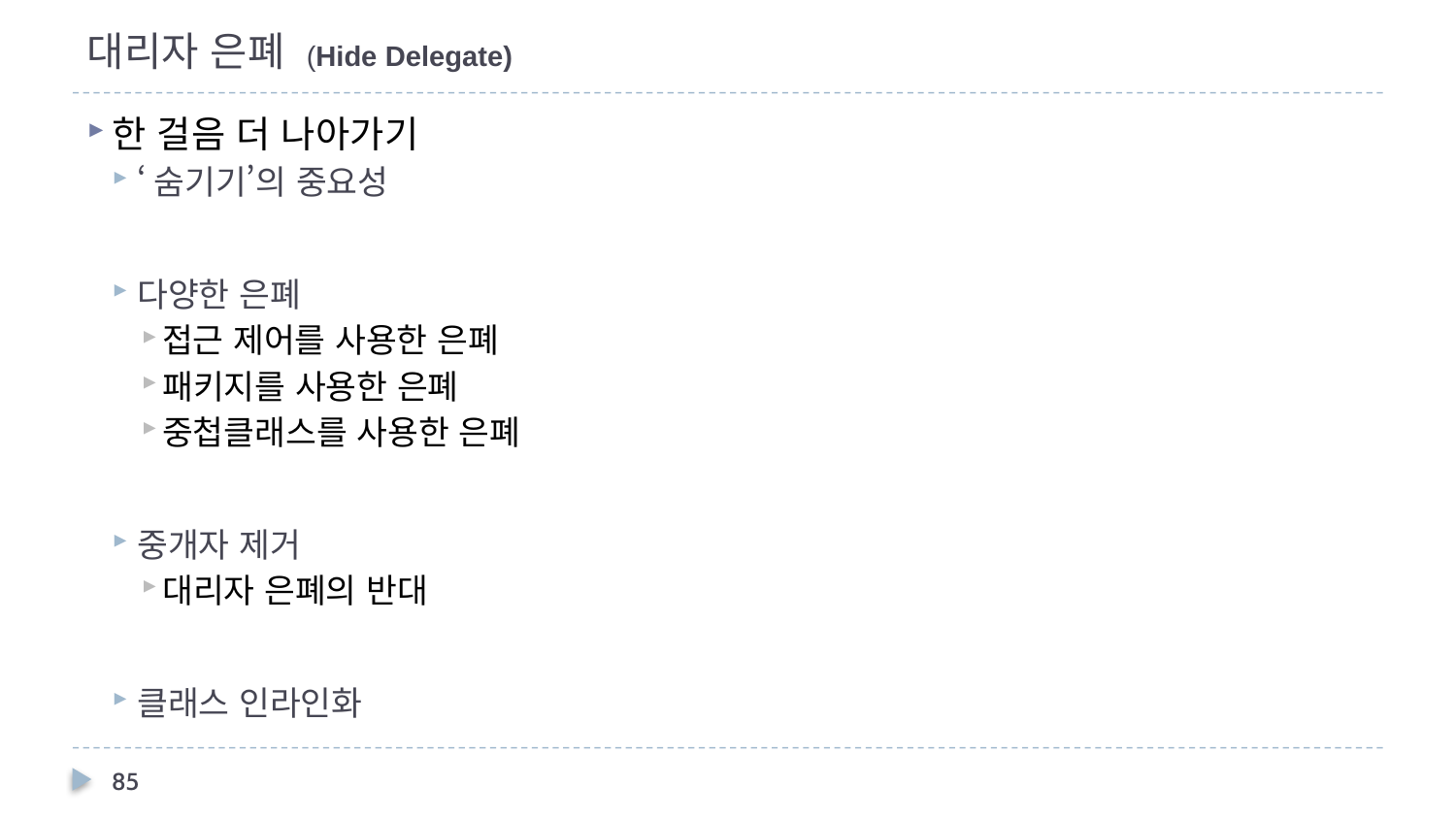

# 대리자 은폐 (Hide Delegate)
한 걸음 더 나아가기
‘숨기기’의 중요성

다양한 은폐
접근 제어를 사용한 은폐
패키지를 사용한 은폐
중첩클래스를 사용한 은폐

중개자 제거
대리자 은폐의 반대

클래스 인라인화
85